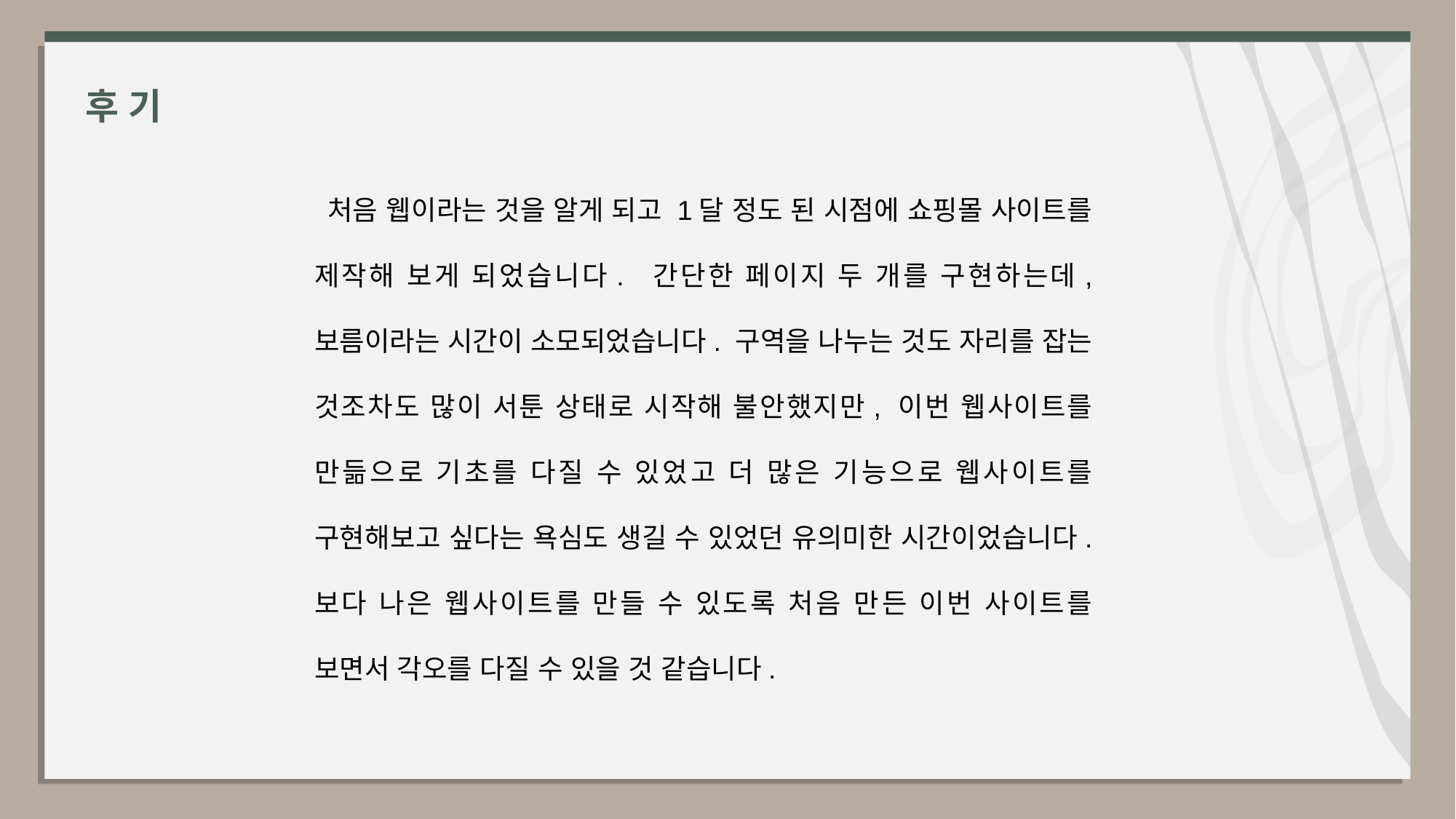

후기
 처음 웹이라는 것을 알게 되고 1달 정도 된 시점에 쇼핑몰 사이트를 제작해 보게 되었습니다.  간단한 페이지 두 개를 구현하는데, 보름이라는 시간이 소모되었습니다. 구역을 나누는 것도 자리를 잡는 것조차도 많이 서툰 상태로 시작해 불안했지만, 이번 웹사이트를 만듦으로 기초를 다질 수 있었고 더 많은 기능으로 웹사이트를 구현해보고 싶다는 욕심도 생길 수 있었던 유의미한 시간이었습니다. 보다 나은 웹사이트를 만들 수 있도록 처음 만든 이번 사이트를 보면서 각오를 다질 수 있을 것 같습니다.